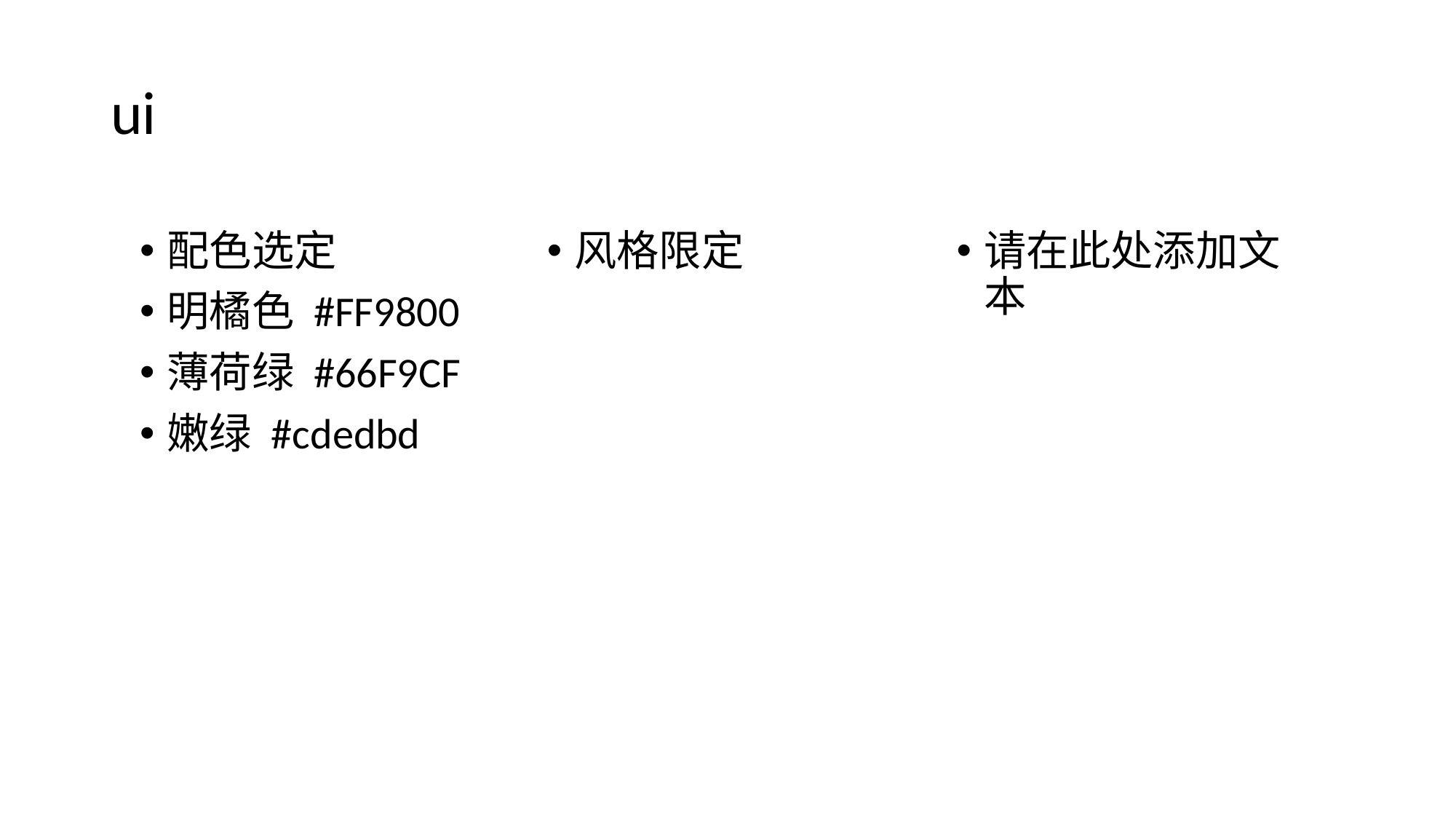

ui
风格限定
请在此处添加文本
配色选定
明橘色 #FF9800
薄荷绿 #66F9CF
嫩绿 #cdedbd